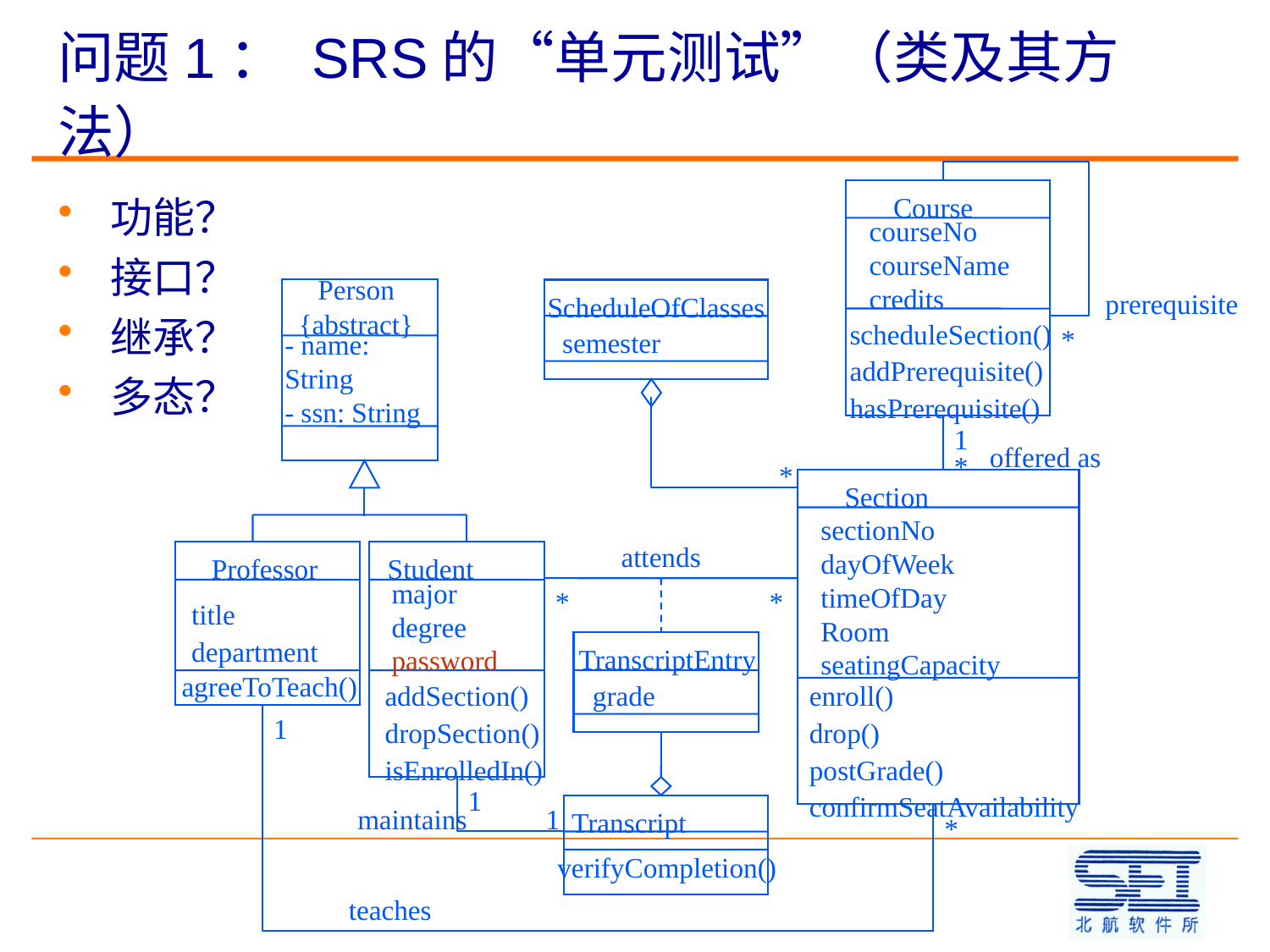

# 问题1： SRS的“单元测试”（类及其方法）

Course
courseNo
courseName
credits
scheduleSection()
addPrerequisite()
hasPrerequisite()
Person
{abstract}

- name: String
- ssn: String

ScheduleOfClasses

semester

prerequisite
*

1
offered as
*
*

Section
sectionNo
dayOfWeek
timeOfDay
Room
seatingCapacity
enroll()
drop()
postGrade()
confirmSeatAvailability
attends

Professor

title
department
agreeToTeach()

Student
major
degree
password
addSection()
dropSection()
isEnrolledIn()

*

*

TranscriptEntry
grade

1

1
maintains
1

Transcript

verifyCompletion()

*
teaches
功能？
接口？
继承？
多态？